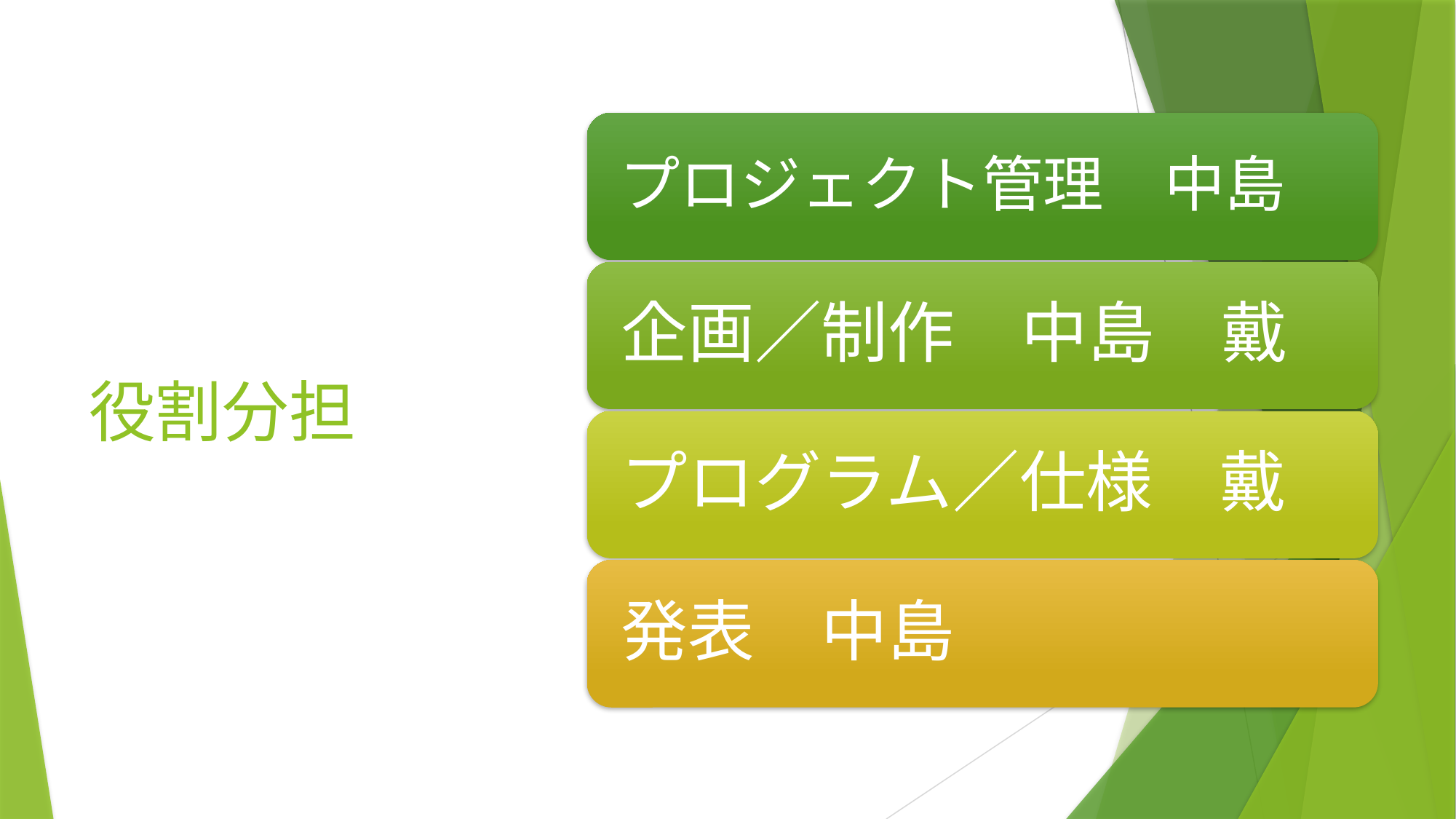

プロジェクト管理　中島
企画／制作　中島　戴
プログラム／仕様　戴
発表　中島
# 役割分担